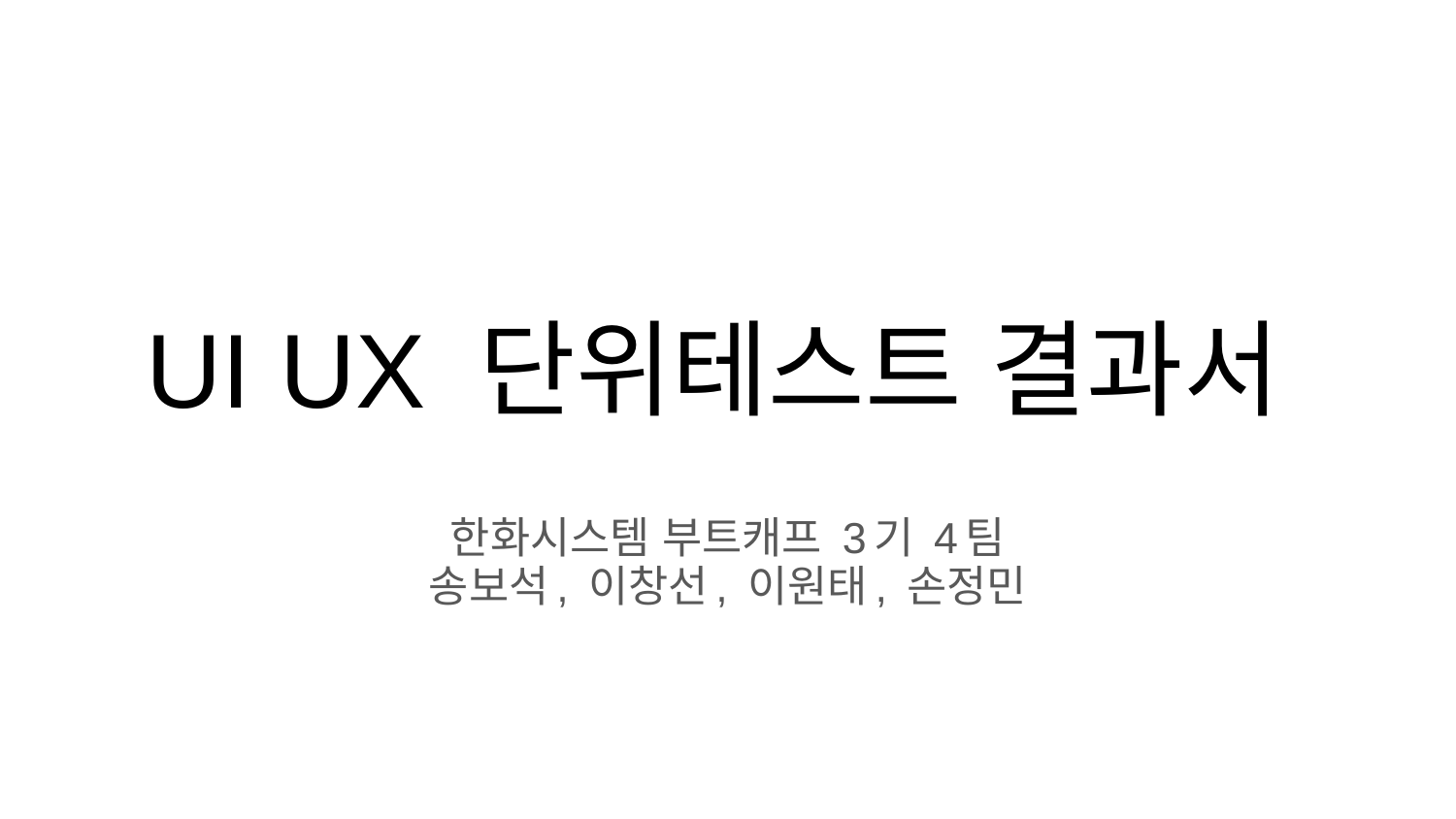

# UI UX 단위테스트 결과서

한화시스템 부트캐프 3기 4팀
송보석, 이창선, 이원태, 손정민